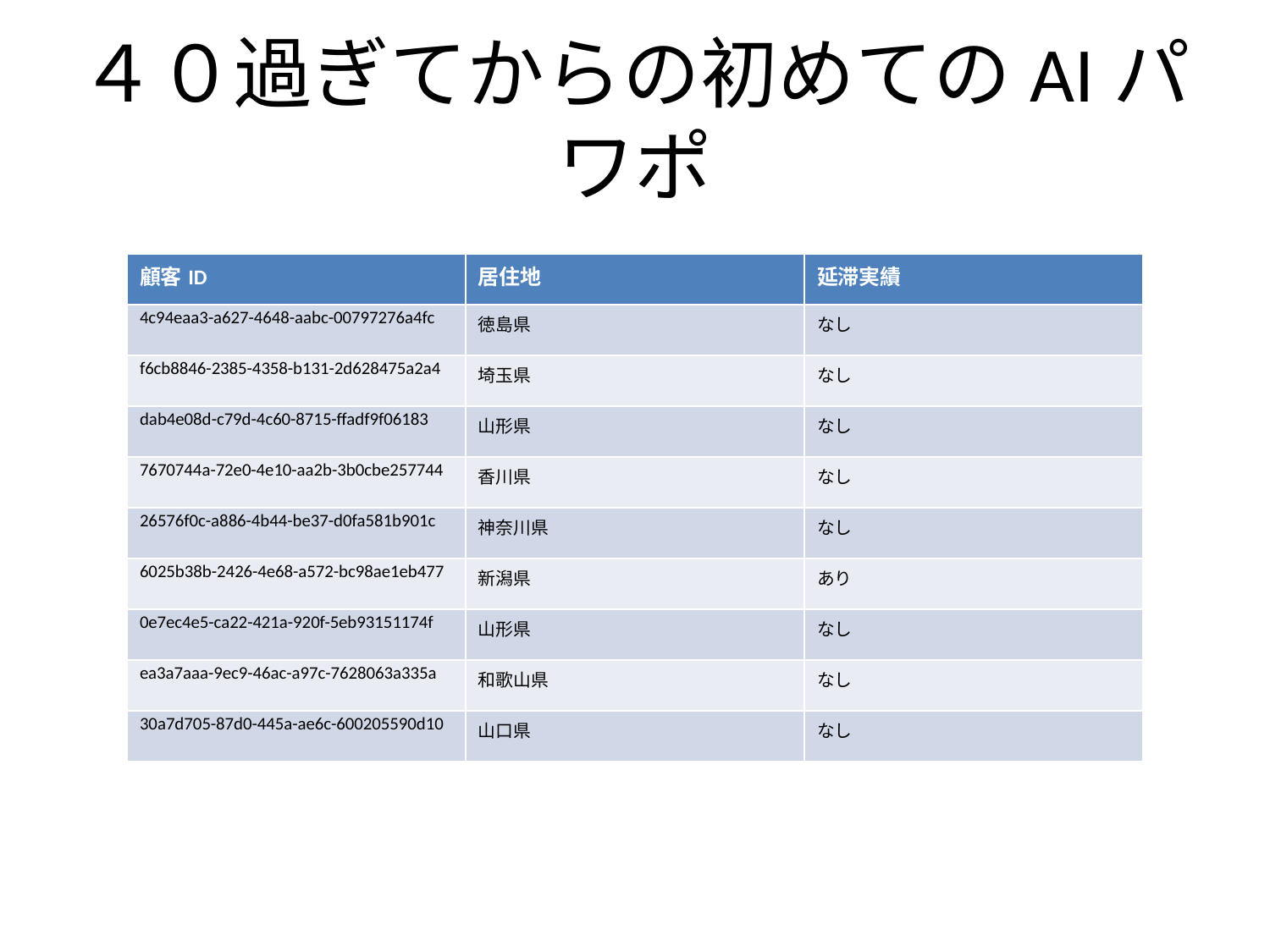

# ４０過ぎてからの初めてのAIパワポ

| 顧客ID | 居住地 | 延滞実績 |
| --- | --- | --- |
| 4c94eaa3-a627-4648-aabc-00797276a4fc | 徳島県 | なし |
| f6cb8846-2385-4358-b131-2d628475a2a4 | 埼玉県 | なし |
| dab4e08d-c79d-4c60-8715-ffadf9f06183 | 山形県 | なし |
| 7670744a-72e0-4e10-aa2b-3b0cbe257744 | 香川県 | なし |
| 26576f0c-a886-4b44-be37-d0fa581b901c | 神奈川県 | なし |
| 6025b38b-2426-4e68-a572-bc98ae1eb477 | 新潟県 | あり |
| 0e7ec4e5-ca22-421a-920f-5eb93151174f | 山形県 | なし |
| ea3a7aaa-9ec9-46ac-a97c-7628063a335a | 和歌山県 | なし |
| 30a7d705-87d0-445a-ae6c-600205590d10 | 山口県 | なし |